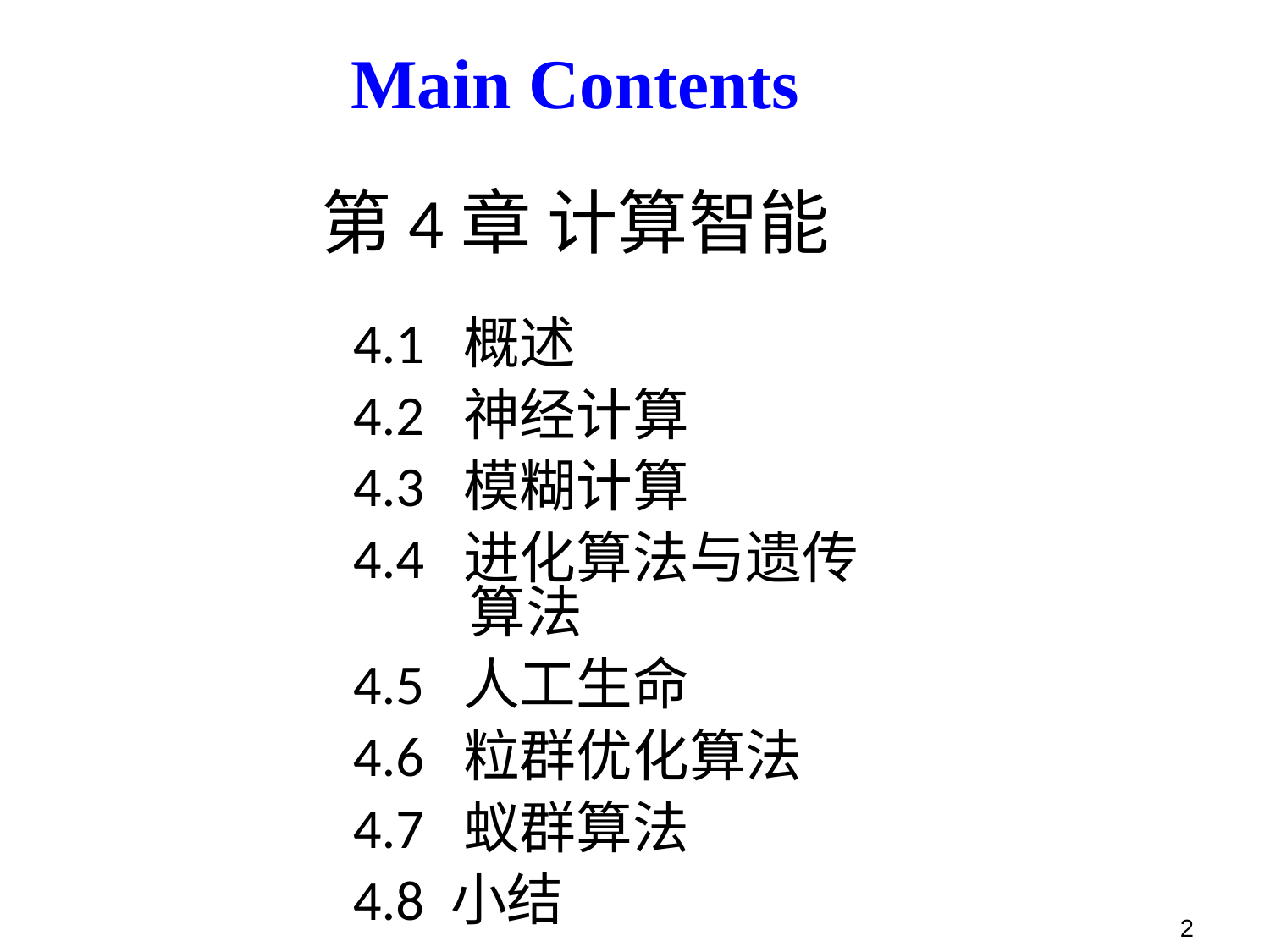

# Main Contents
第4章 计算智能
4.1  概述
4.2  神经计算
4.3  模糊计算
4.4  进化算法与遗传算法
4.5  人工生命
4.6  粒群优化算法
4.7  蚁群算法
4.8 小结
2